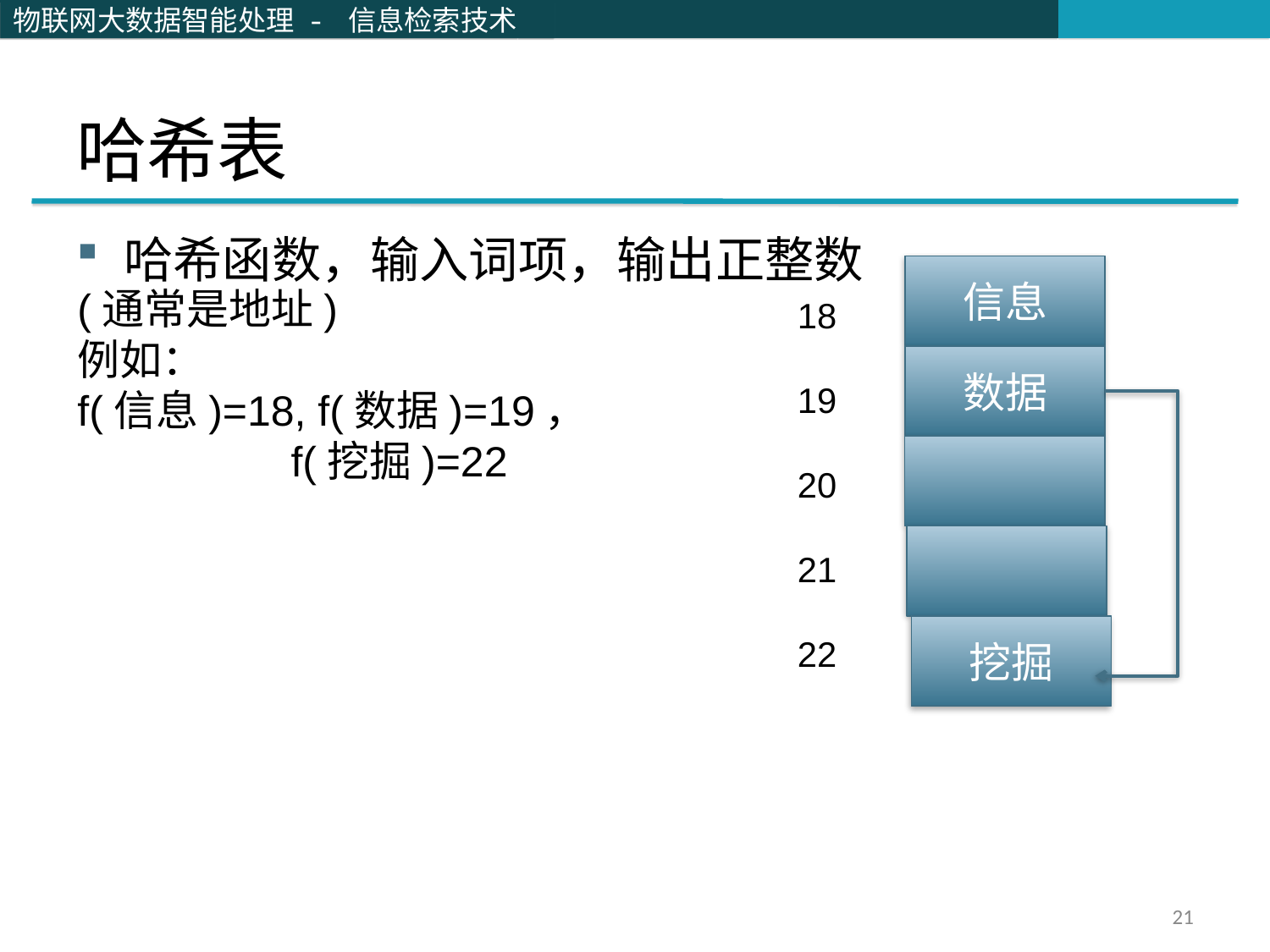

# 哈希表
哈希函数，输入词项，输出正整数
信息
(通常是地址)
例如：
f(信息)=18, f(数据)=19，
                  f(挖掘)=22

18

19

20

21

22
数据

挖掘
21